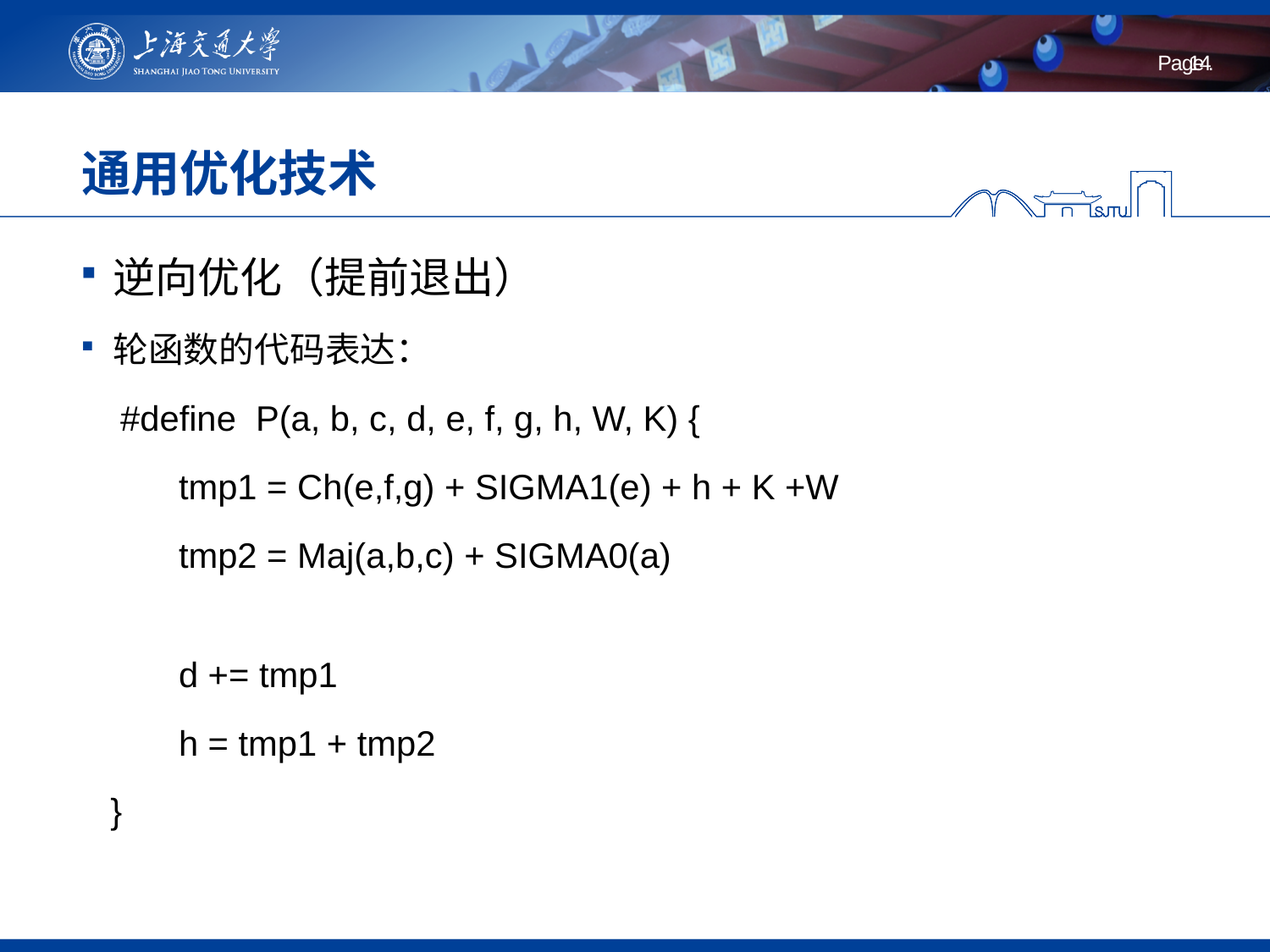

# 通用优化技术
逆向优化（提前退出）
轮函数的代码表达：
    #define  P(a, b, c, d, e, f, g, h, W, K) {
          tmp1 = Ch(e,f,g) + SIGMA1(e) + h + K +W
          tmp2 = Maj(a,b,c) + SIGMA0(a)
          d += tmp1
          h = tmp1 + tmp2
   }